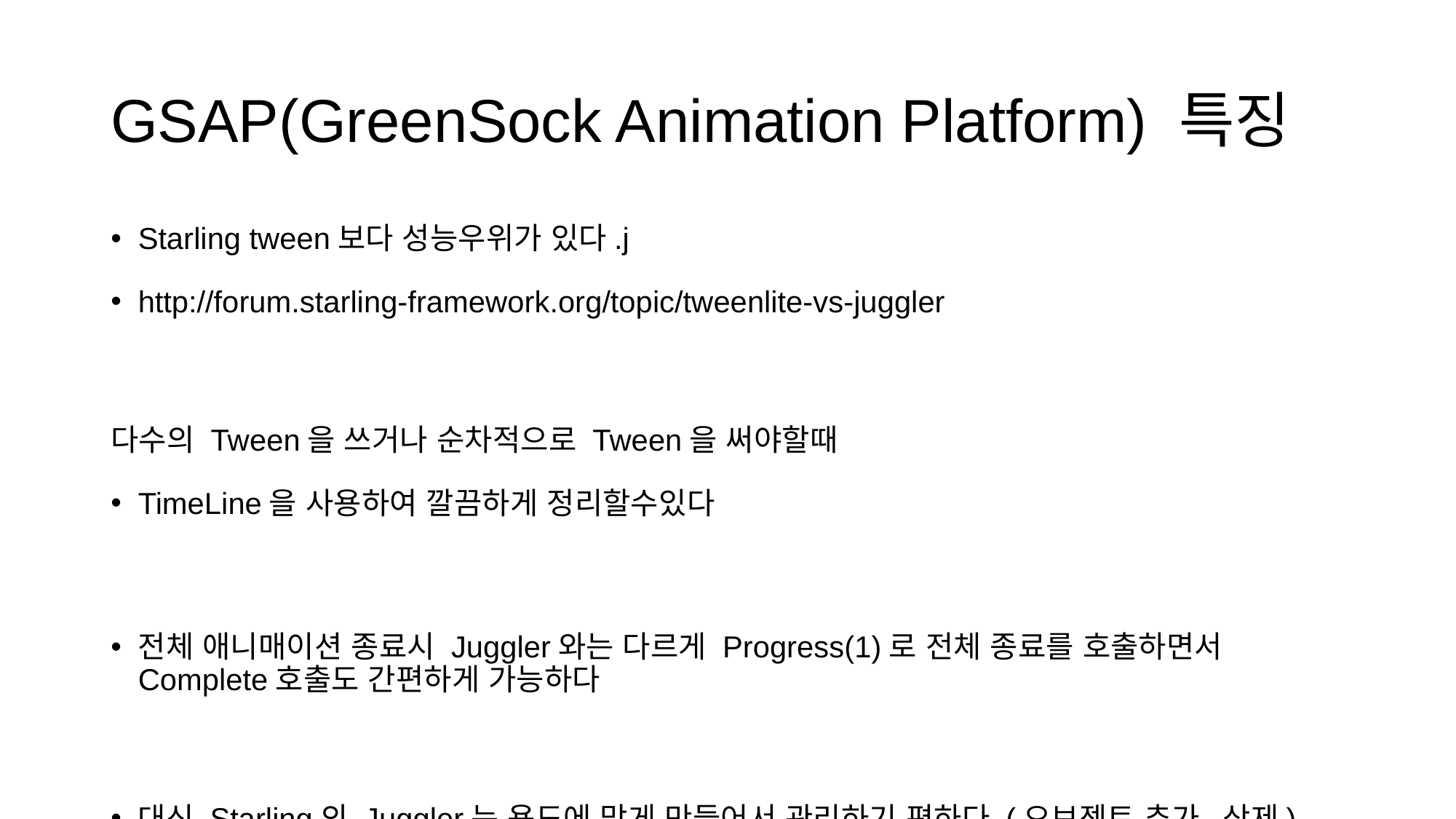

GSAP(GreenSock Animation Platform) 특징
Starling tween보다 성능우위가 있다.j
http://forum.starling-framework.org/topic/tweenlite-vs-juggler

다수의 Tween을 쓰거나 순차적으로 Tween을 써야할때
TimeLine을 사용하여 깔끔하게 정리할수있다

전체 애니매이션 종료시 Juggler와는 다르게 Progress(1)로 전체 종료를 호출하면서 Complete호출도 간편하게 가능하다

대신 Starling의 Juggler는 용도에 맞게 만들어서 관리하기 편하다 (오브젝트 추가,삭제)